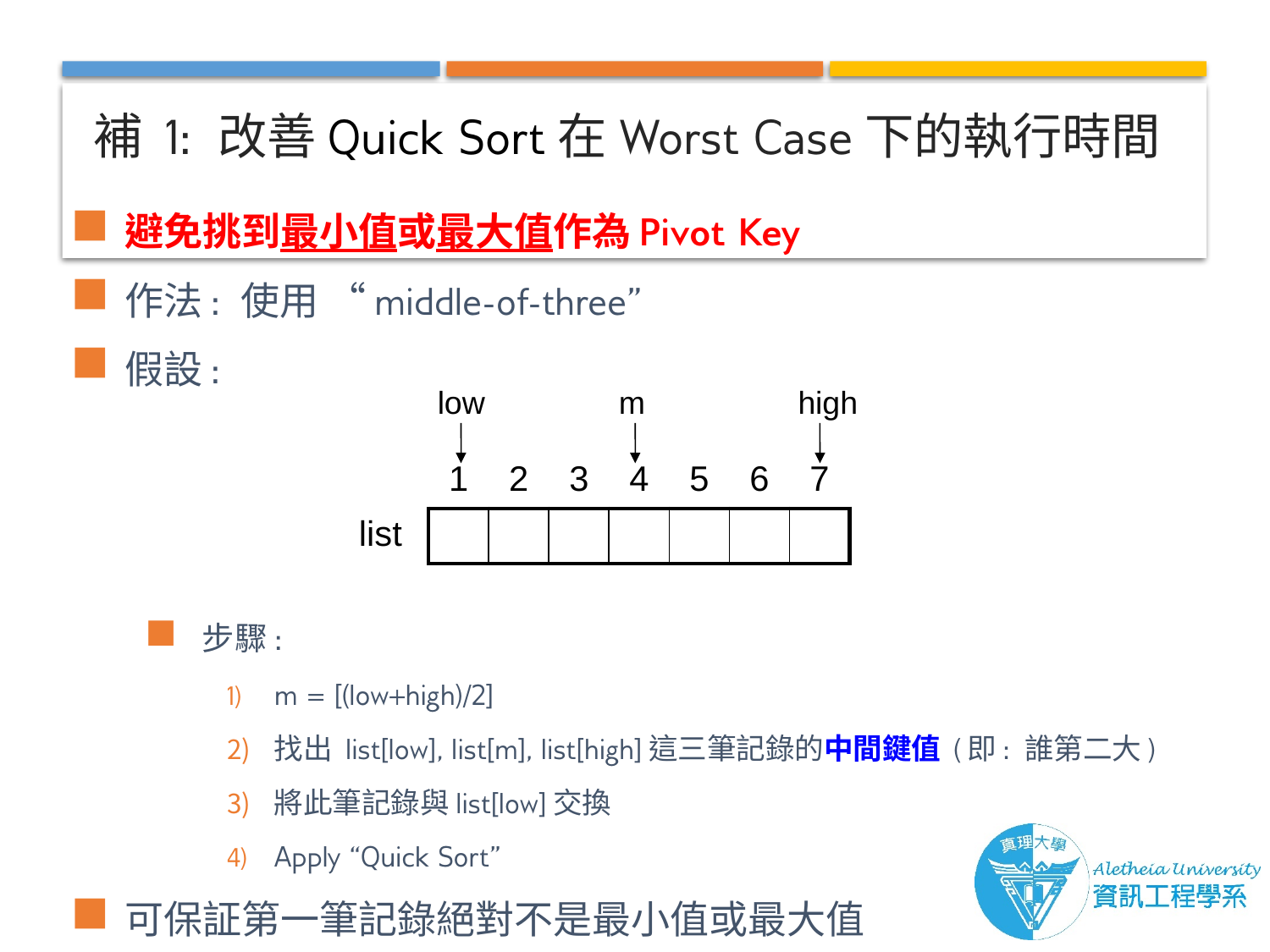

# 補 1: 改善Quick Sort在Worst Case下的執行時間
避免挑到最小值或最大值作為Pivot Key
作法: 使用 “middle-of-three”
假設:

步驟:
m = [(low+high)/2]
找出 list[low], list[m], list[high]這三筆記錄的中間鍵值 (即: 誰第二大)
將此筆記錄與list[low]交換
Apply “Quick Sort”
可保証第一筆記錄絕對不是最小值或最大值

low

m

high

|  | 1 | 2 | 3 | 4 | 5 | 6 | 7 |
| --- | --- | --- | --- | --- | --- | --- | --- |
| list |  |  |  |  |  |  |  |